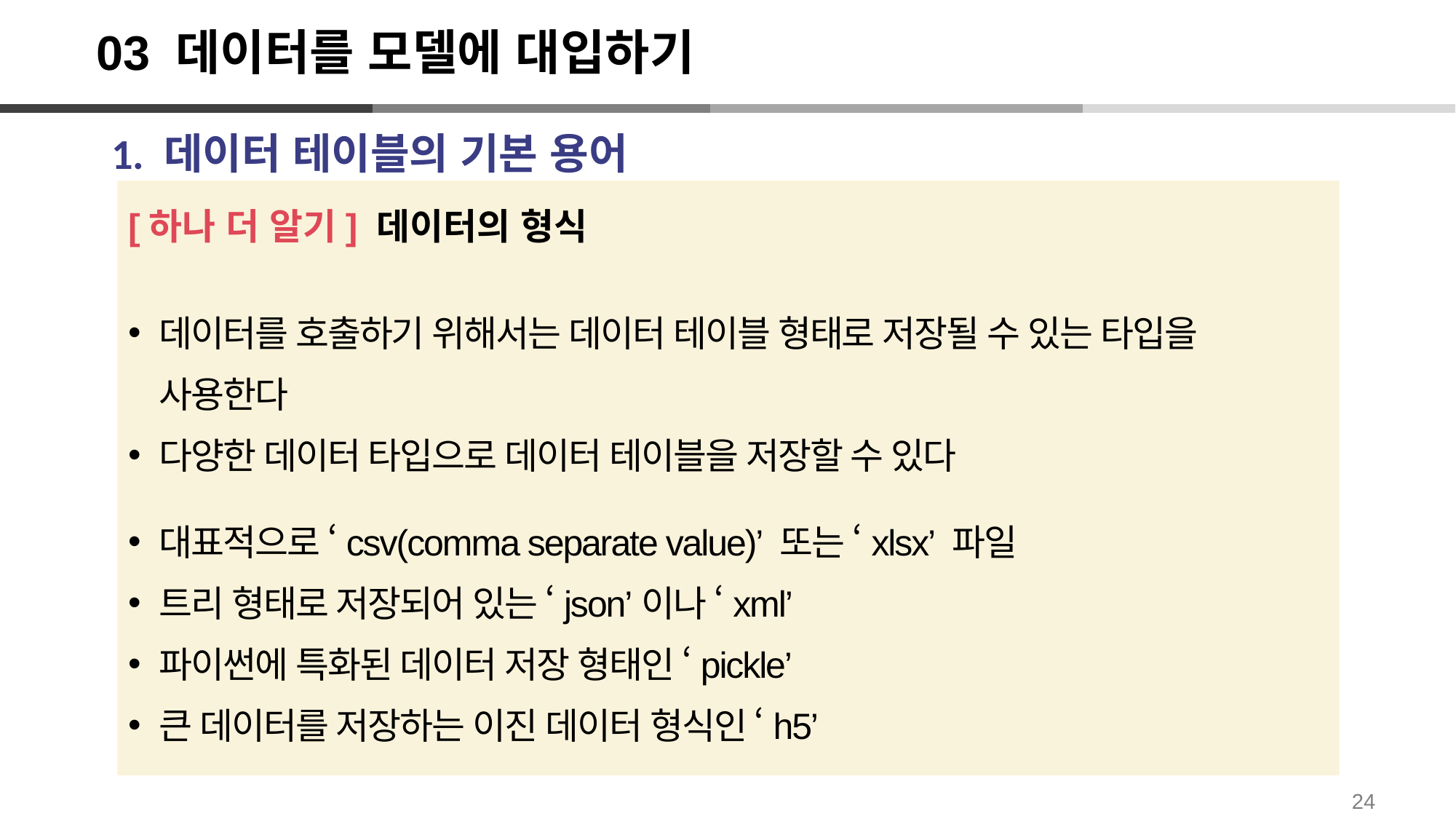

# 03 데이터를 모델에 대입하기
1. 데이터 테이블의 기본 용어

[하나 더 알기] 데이터의 형식

데이터를 호출하기 위해서는 데이터 테이블 형태로 저장될 수 있는 타입을 사용한다
다양한 데이터 타입으로 데이터 테이블을 저장할 수 있다

대표적으로 ‘csv(comma separate value)’ 또는 ‘xlsx’ 파일
트리 형태로 저장되어 있는 ‘json’이나 ‘xml’
파이썬에 특화된 데이터 저장 형태인 ‘pickle’
큰 데이터를 저장하는 이진 데이터 형식인 ‘h5’